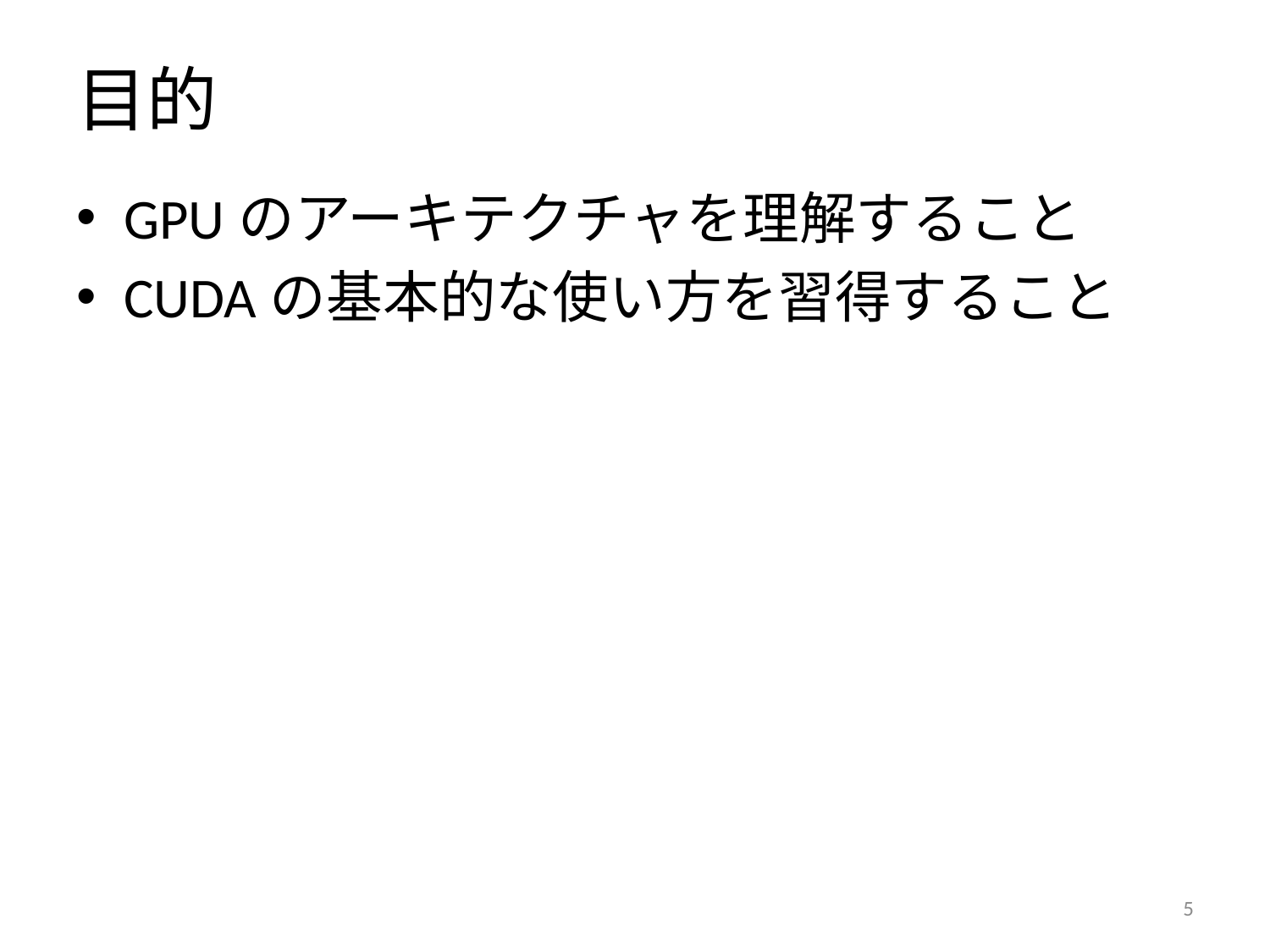

# 目的
GPUのアーキテクチャを理解すること
CUDAの基本的な使い方を習得すること
5